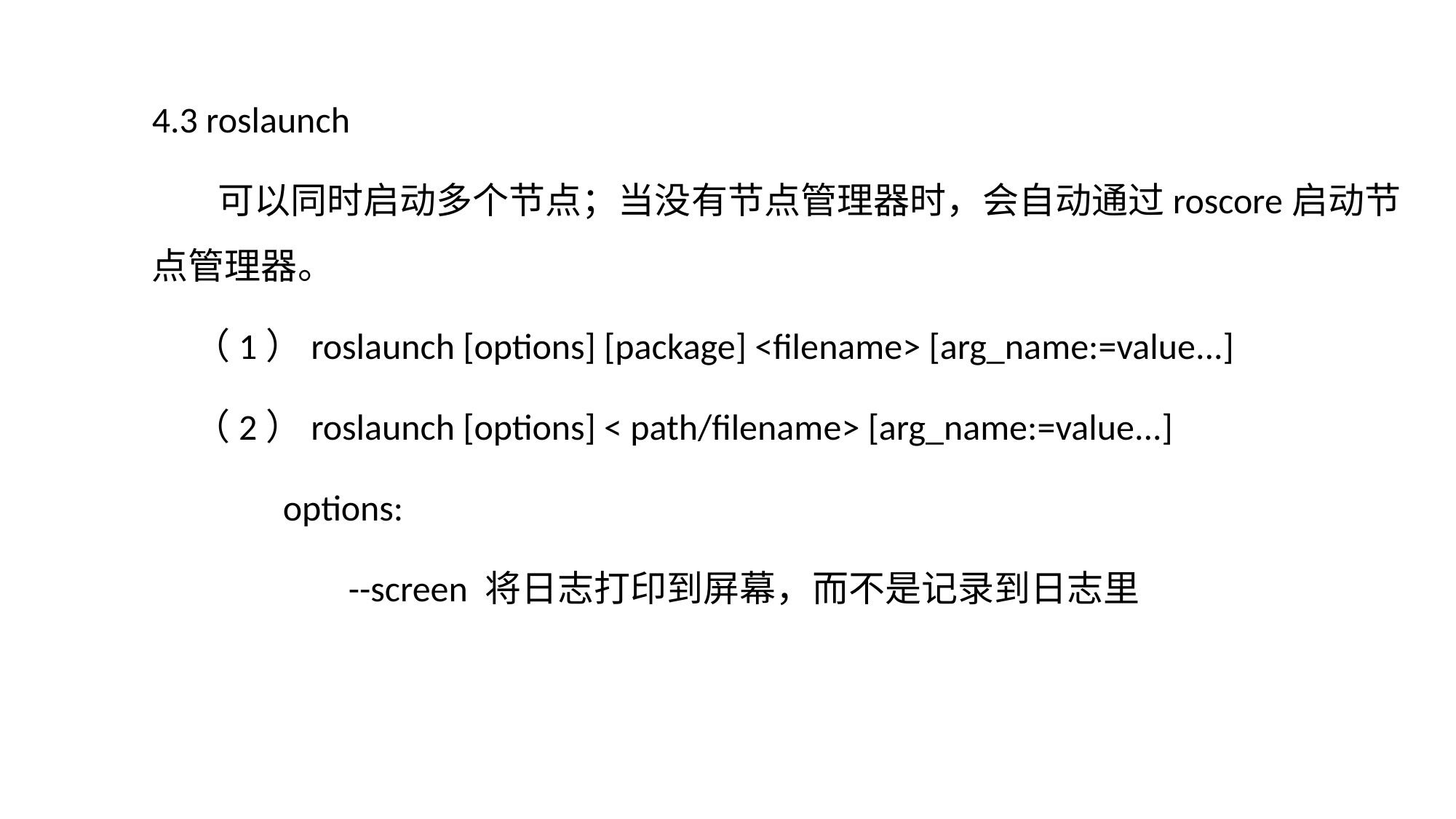

4.3 roslaunch
       可以同时启动多个节点；当没有节点管理器时，会自动通过roscore启动节点管理器。
    （1）roslaunch [options] [package] <filename> [arg_name:=value...]
    （2）roslaunch [options] < path/filename> [arg_name:=value...]
                options:
                        --screen 将日志打印到屏幕，而不是记录到日志里